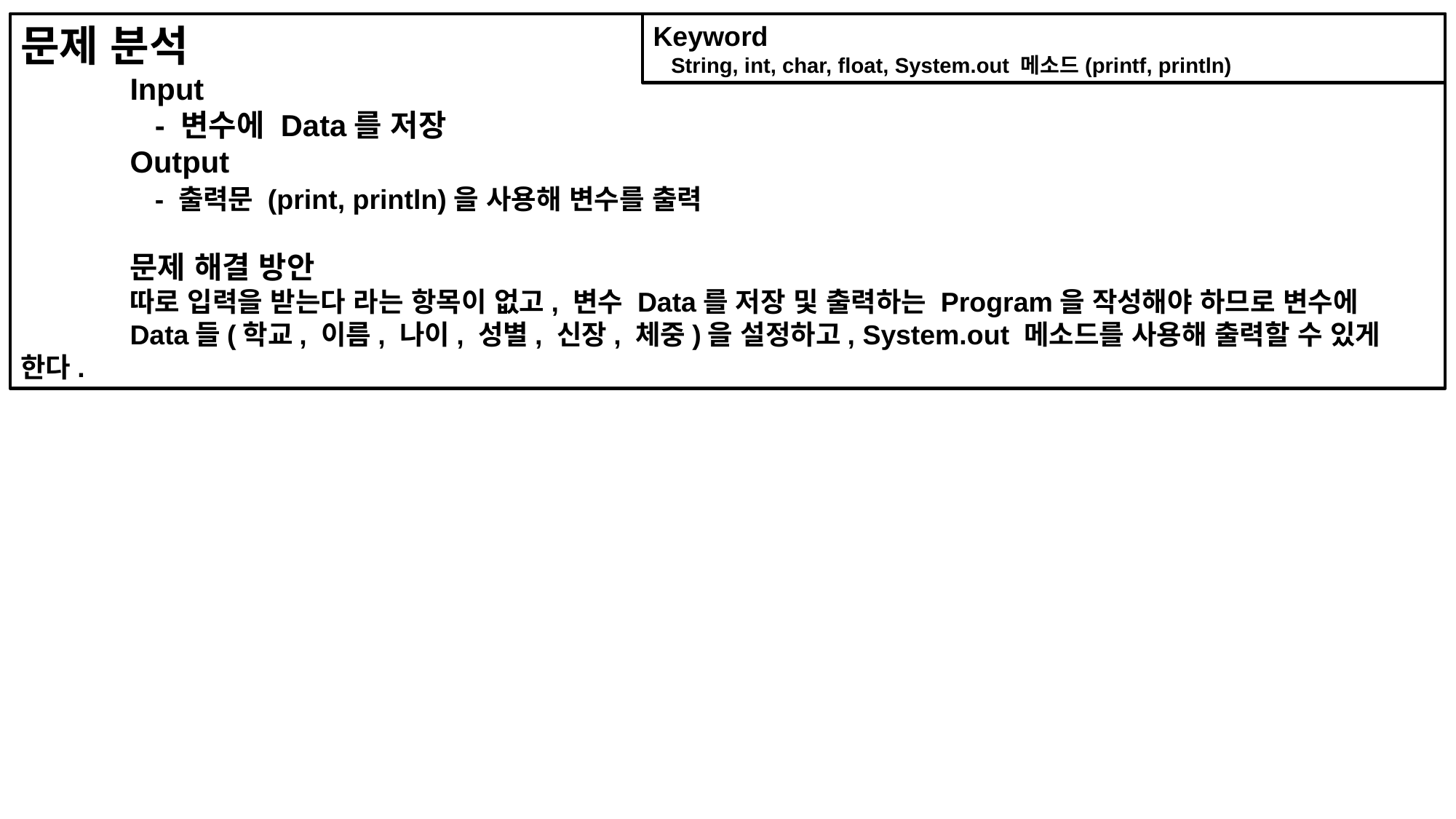

문제 분석
	Input
	   - 변수에 Data를 저장
	Output
	   - 출력문 (print, println)을 사용해 변수를 출력

	문제 해결 방안
	따로 입력을 받는다 라는 항목이 없고, 변수 Data를 저장 및 출력하는 Program을 작성해야 하므로 변수에
	Data들(학교, 이름, 나이, 성별, 신장, 체중)을 설정하고, System.out 메소드를 사용해 출력할 수 있게 한다.
Keyword
   String, int, char, float, System.out 메소드(printf, println)